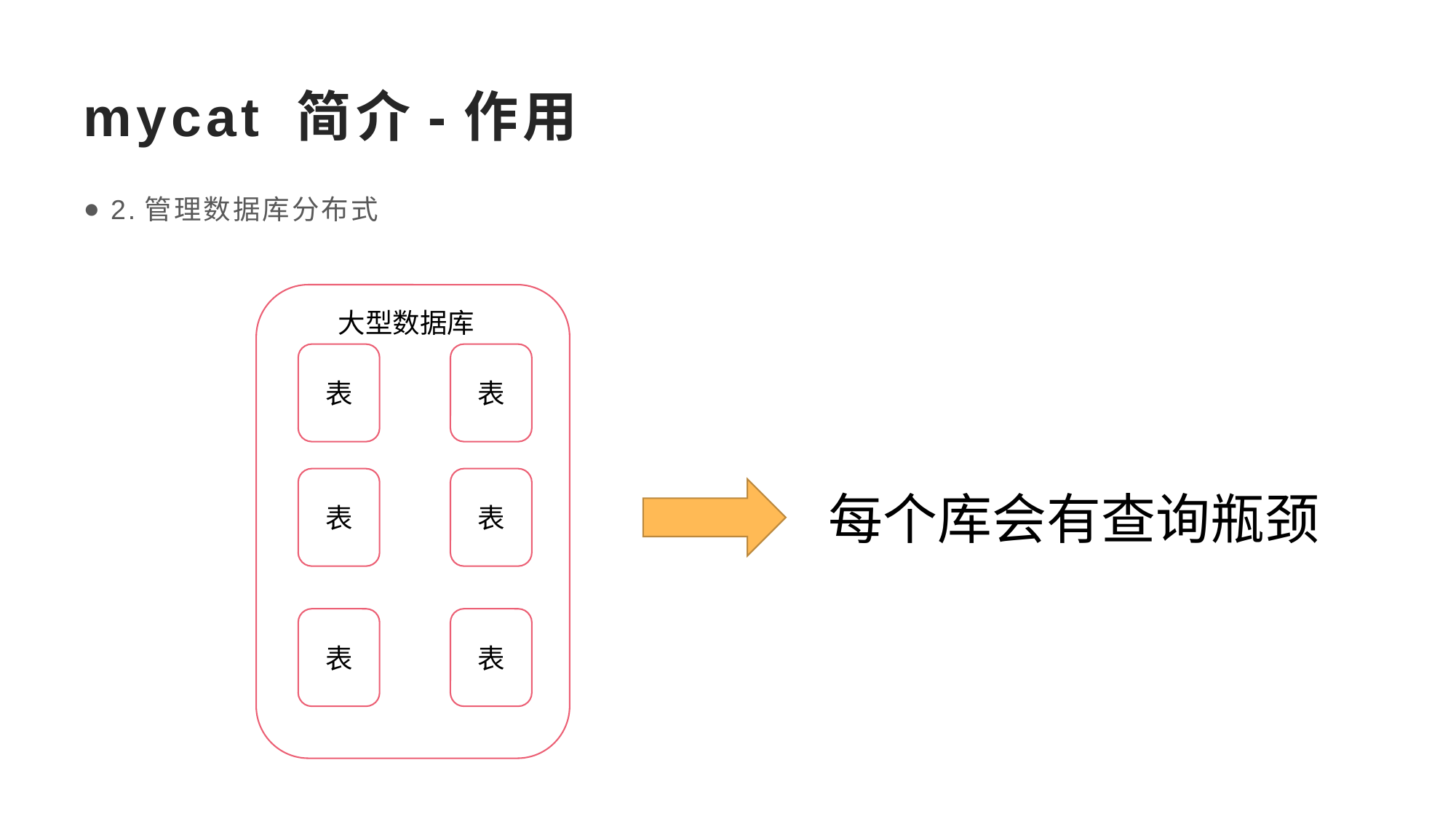

# mycat 简介-作用
2.管理数据库分布式

大型数据库
表
表
表
表

每个库会有查询瓶颈
表
表